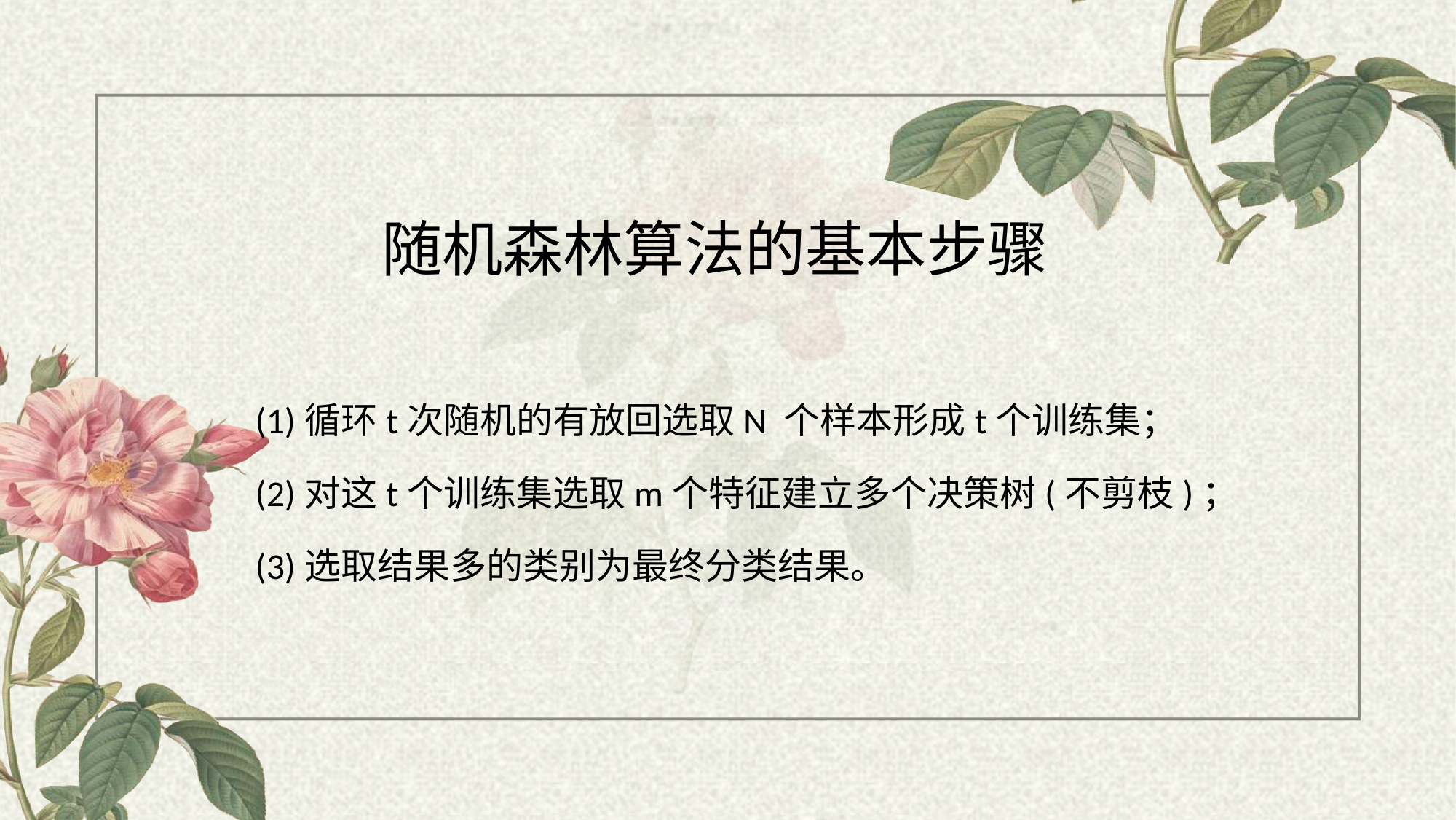

# 随机森林算法的基本步骤
(1)循环t次随机的有放回选取N 个样本形成t个训练集；
(2)对这t个训练集选取m个特征建立多个决策树(不剪枝)；
(3)选取结果多的类别为最终分类结果。